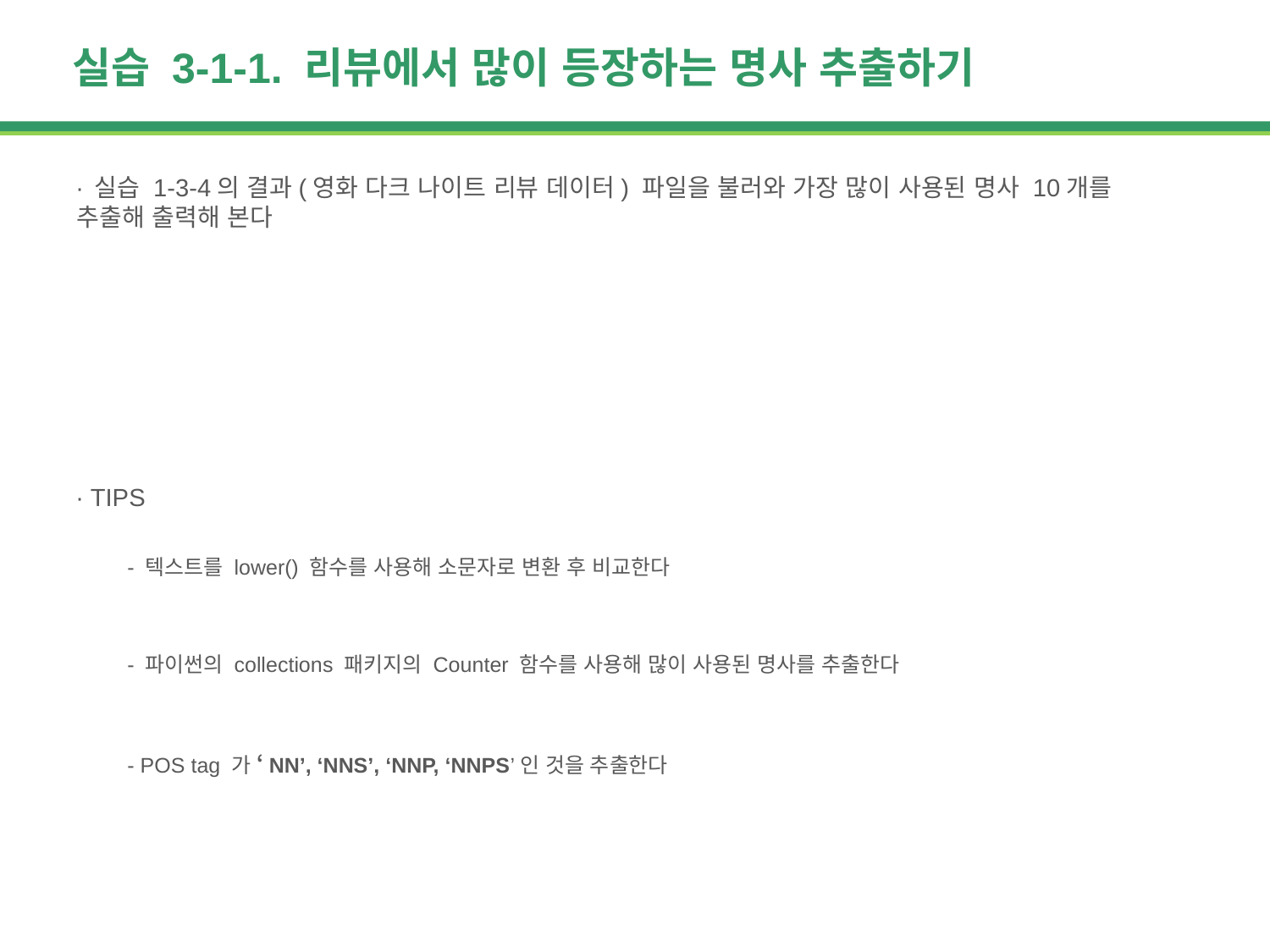

실습 3-1-1. 리뷰에서 많이 등장하는 명사 추출하기

∙ 실습 1-3-4의 결과(영화 다크 나이트 리뷰 데이터) 파일을 불러와 가장 많이 사용된 명사 10개를 추출해 출력해 본다
∙ TIPS
- 텍스트를 lower() 함수를 사용해 소문자로 변환 후 비교한다
- 파이썬의 collections 패키지의 Counter 함수를 사용해 많이 사용된 명사를 추출한다
- POS tag 가 ‘NN’, ‘NNS’, ‘NNP, ‘NNPS’인 것을 추출한다